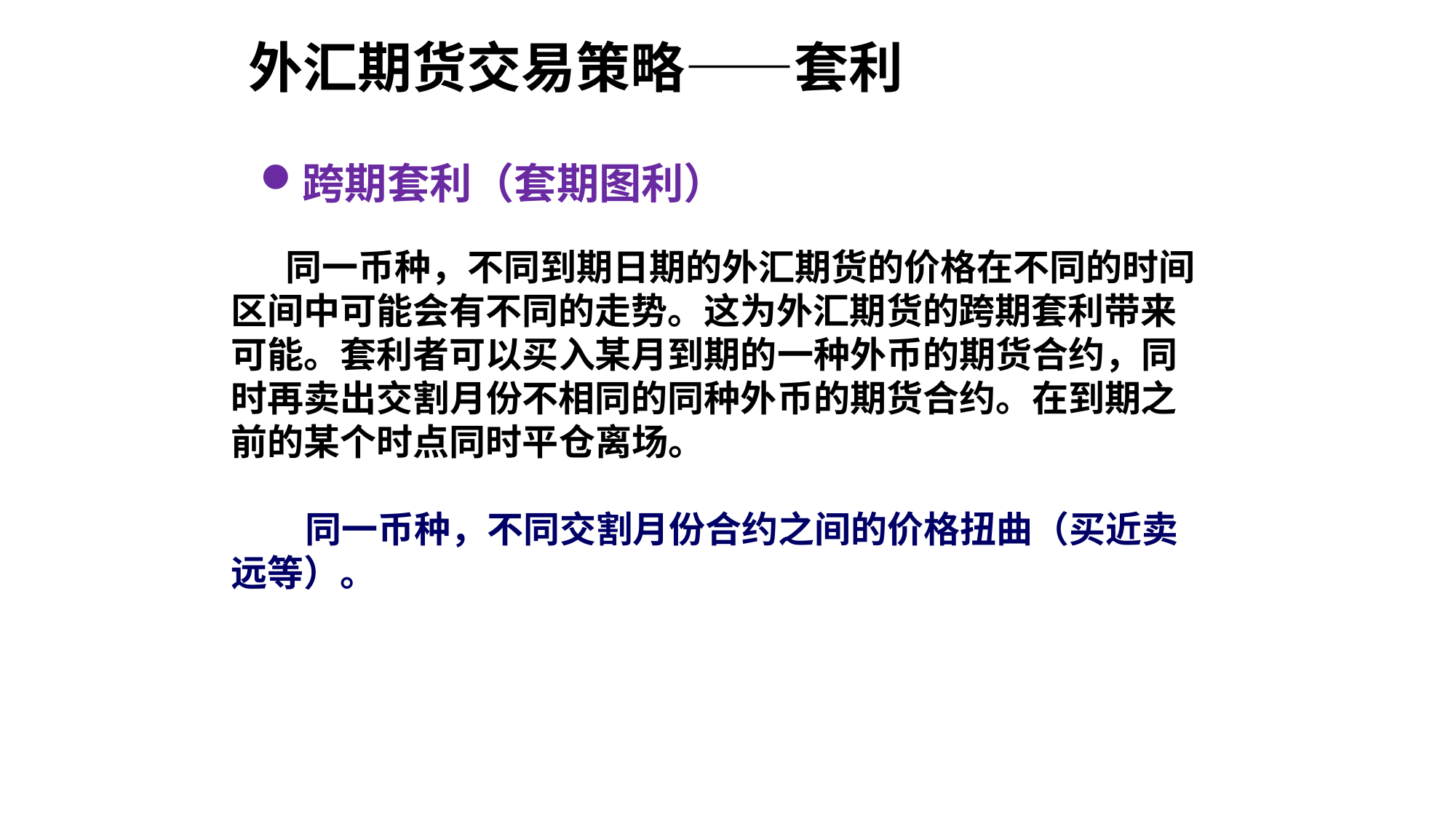

外汇期货交易策略——套利
跨期套利（套期图利）

       同一币种，不同到期日期的外汇期货的价格在不同的时间区间中可能会有不同的走势。这为外汇期货的跨期套利带来可能。套利者可以买入某月到期的一种外币的期货合约，同时再卖出交割月份不相同的同种外币的期货合约。在到期之前的某个时点同时平仓离场。

        同一币种，不同交割月份合约之间的价格扭曲（买近卖远等）。